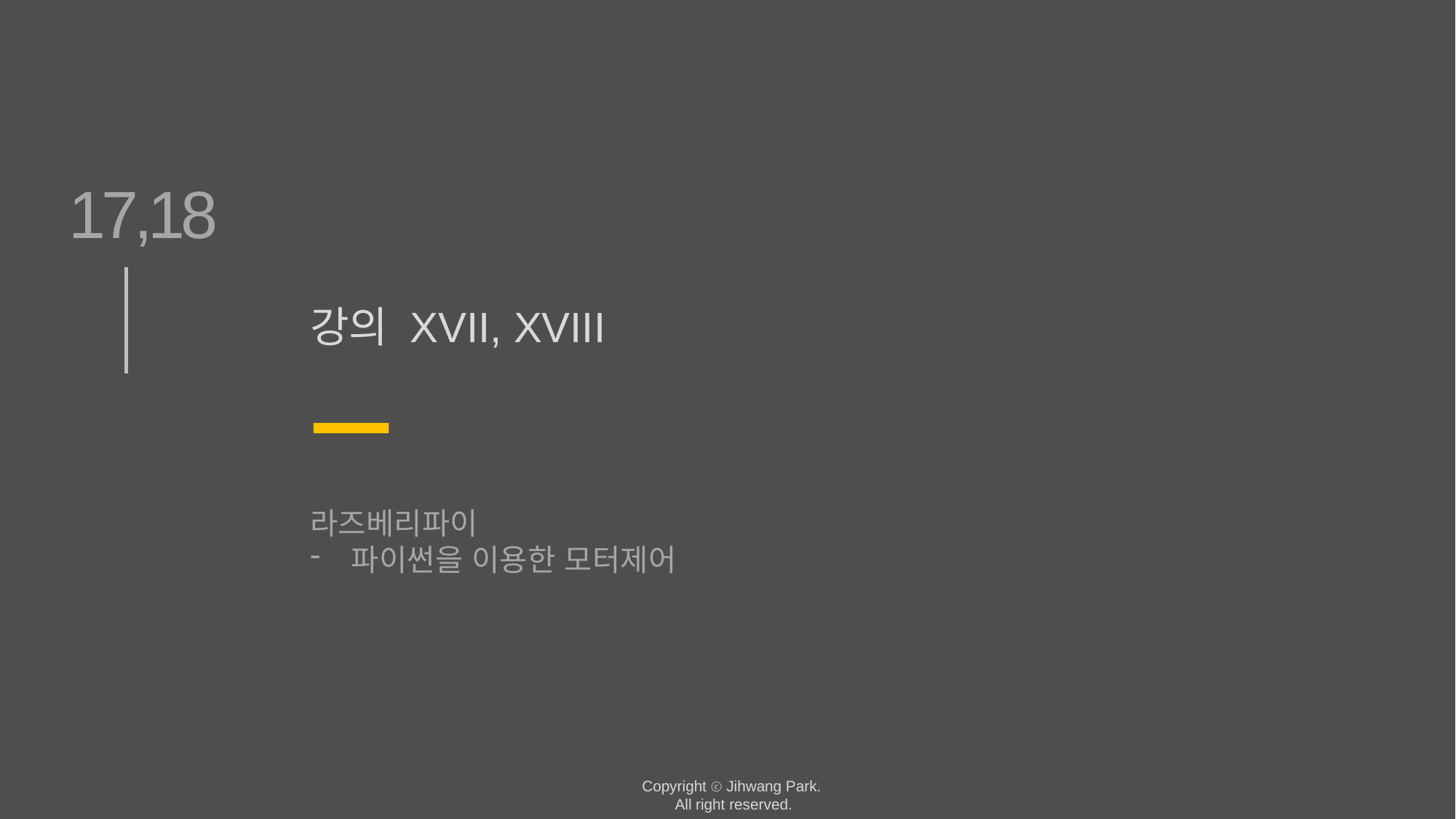

17,18
강의 XVII, XVIII

라즈베리파이
파이썬을 이용한 모터제어
Copyright ⓒ Jihwang Park.
All right reserved.